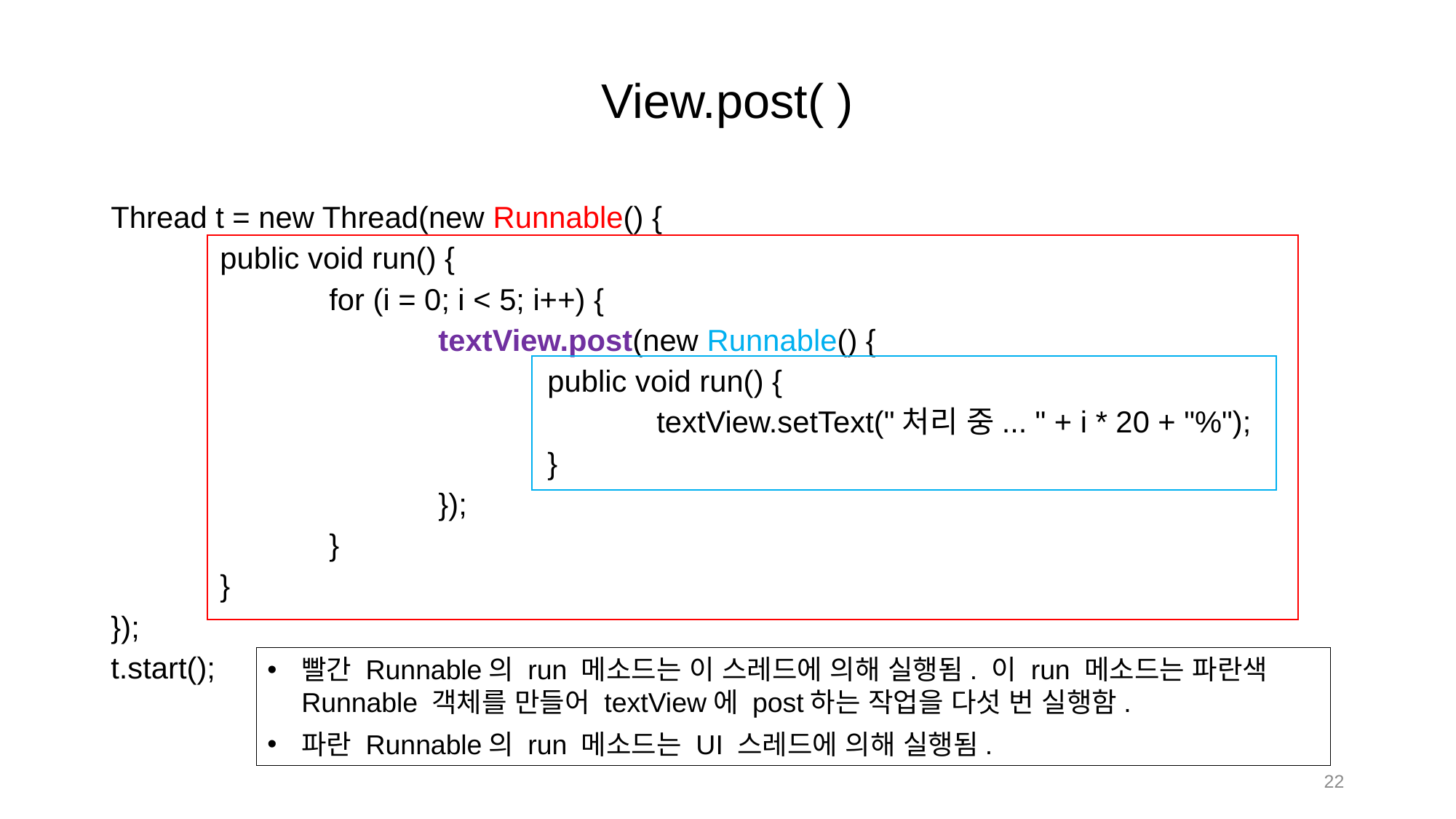

# View.post( )
Thread t = new Thread(new Runnable() {
	public void run() {
		for (i = 0; i < 5; i++) {
			textView.post(new Runnable() {
				public void run() {
					textView.setText("처리 중... " + i * 20 + "%");
				}
			});
		}
	}
});
t.start();

빨간 Runnable의 run 메소드는 이 스레드에 의해 실행됨. 이 run 메소드는 파란색 Runnable 객체를 만들어 textView에 post하는 작업을 다섯 번 실행함.
파란 Runnable의 run 메소드는 UI 스레드에 의해 실행됨.
22